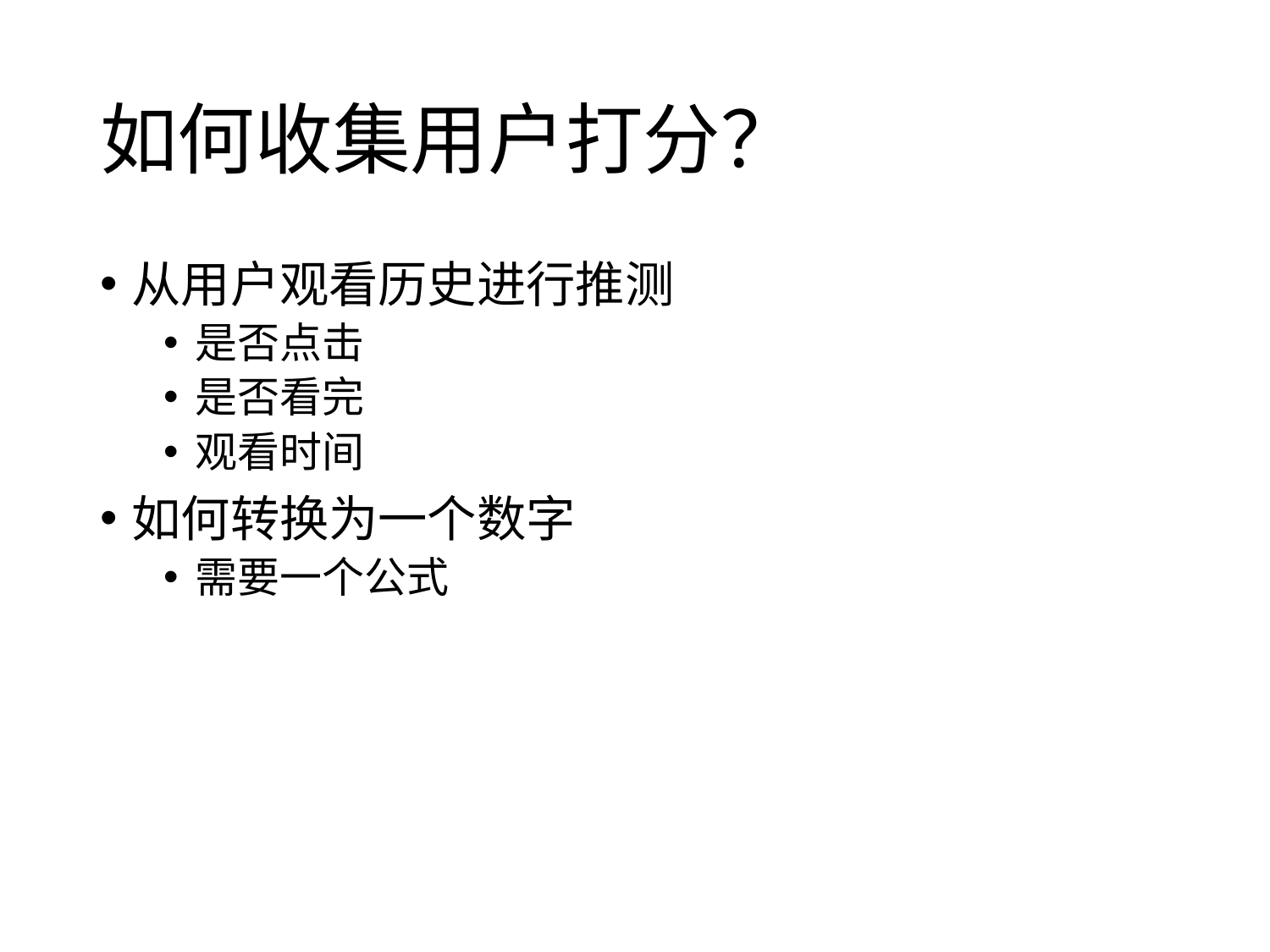

# 如何收集用户打分？
从用户观看历史进行推测
是否点击
是否看完
观看时间
如何转换为一个数字
需要一个公式